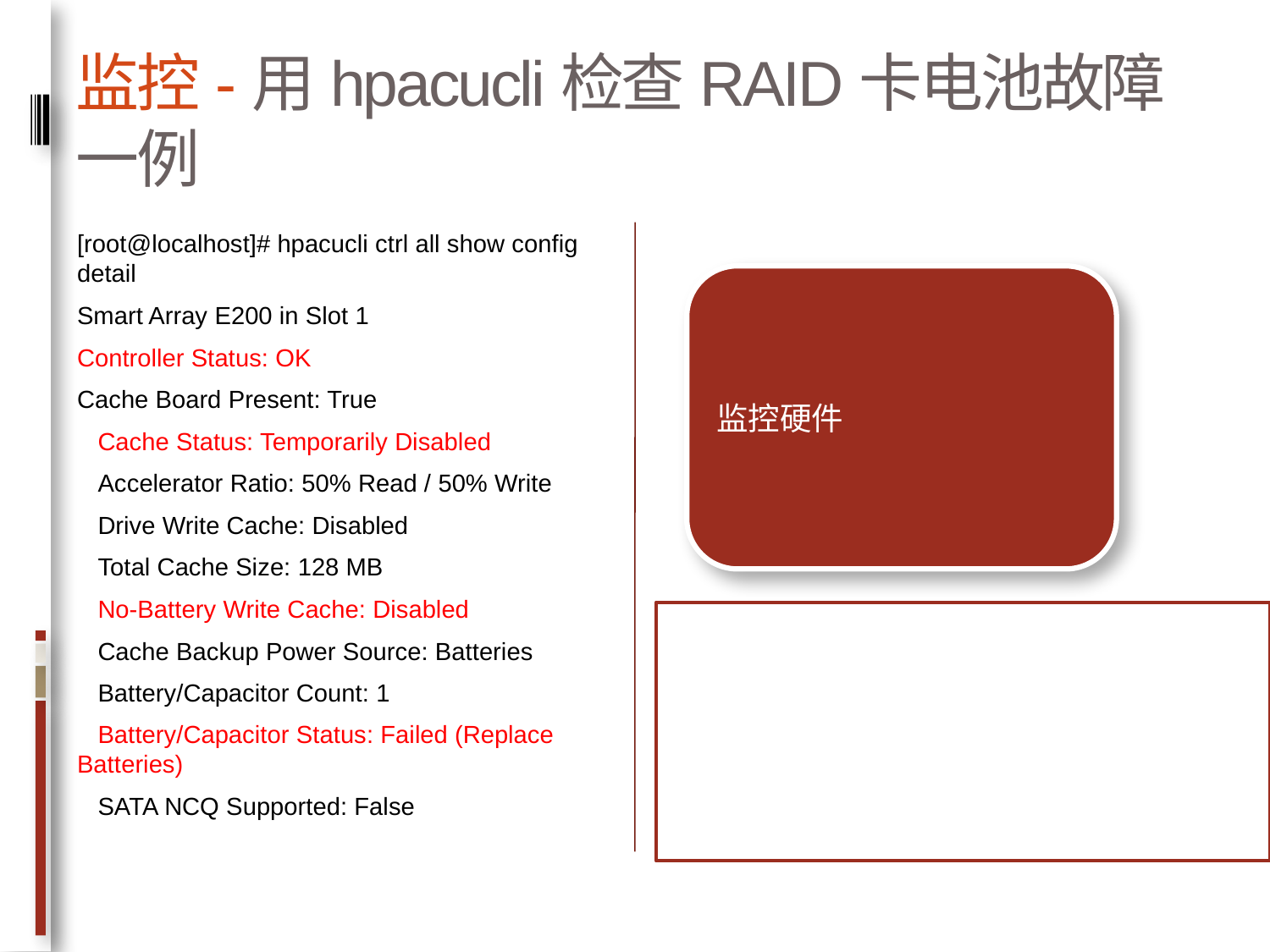

# 监控-用hpacucli检查RAID卡电池故障一例
[root@localhost]# hpacucli ctrl all show config detail
Smart Array E200 in Slot 1
Controller Status: OK
Cache Board Present: True
   Cache Status: Temporarily Disabled
   Accelerator Ratio: 50% Read / 50% Write
   Drive Write Cache: Disabled
   Total Cache Size: 128 MB
   No-Battery Write Cache: Disabled
   Cache Backup Power Source: Batteries
   Battery/Capacitor Count: 1
   Battery/Capacitor Status: Failed (Replace Batteries)
   SATA NCQ Supported: False
监控硬件